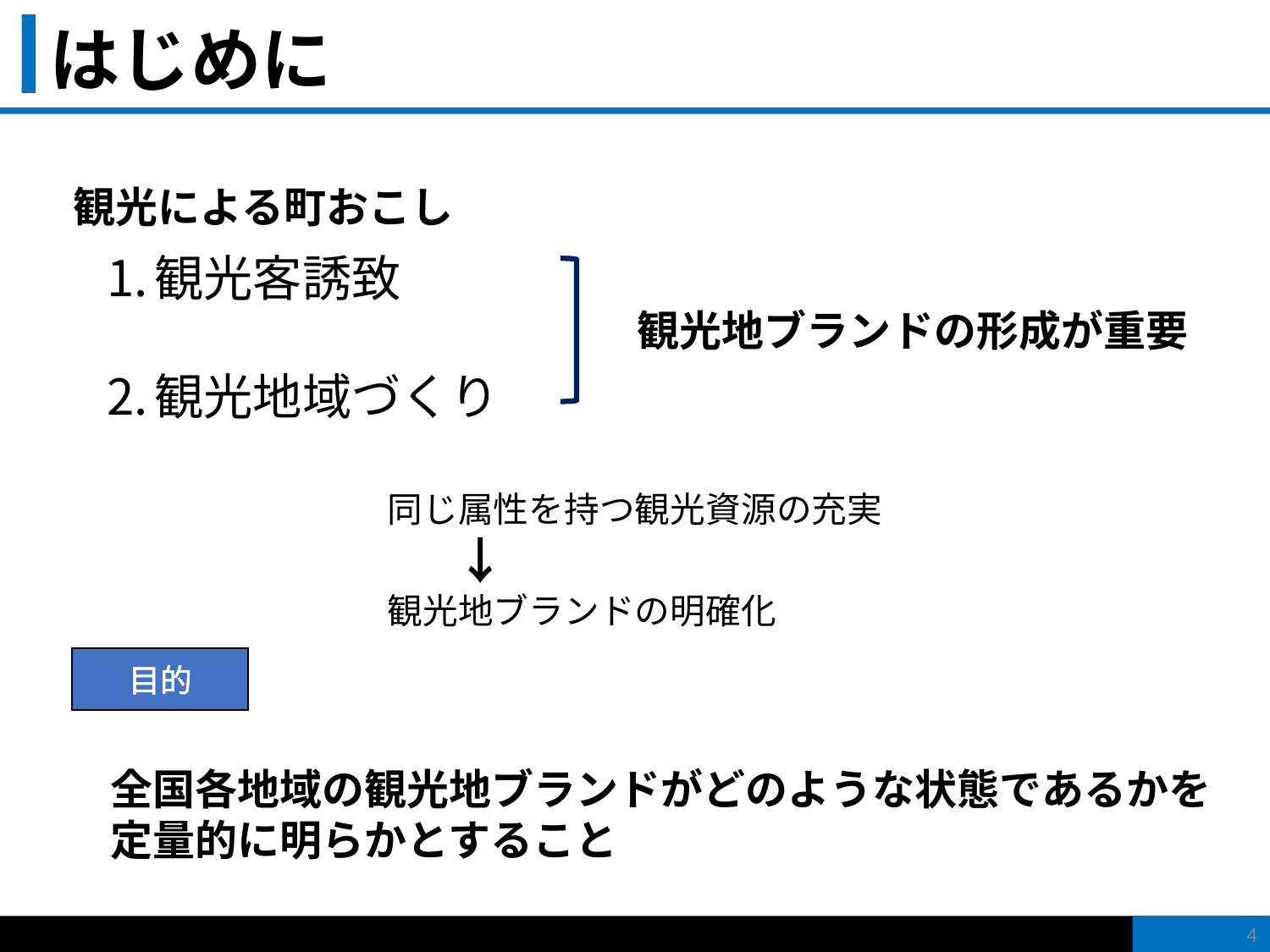

# はじめに
観光による町おこし
観光客誘致

観光地域づくり

観光地ブランドの形成が重要
同じ属性を持つ観光資源の充実
↓
観光地ブランドの明確化
目的
全国各地域の観光地ブランドがどのような状態であるかを
定量的に明らかとすること
4